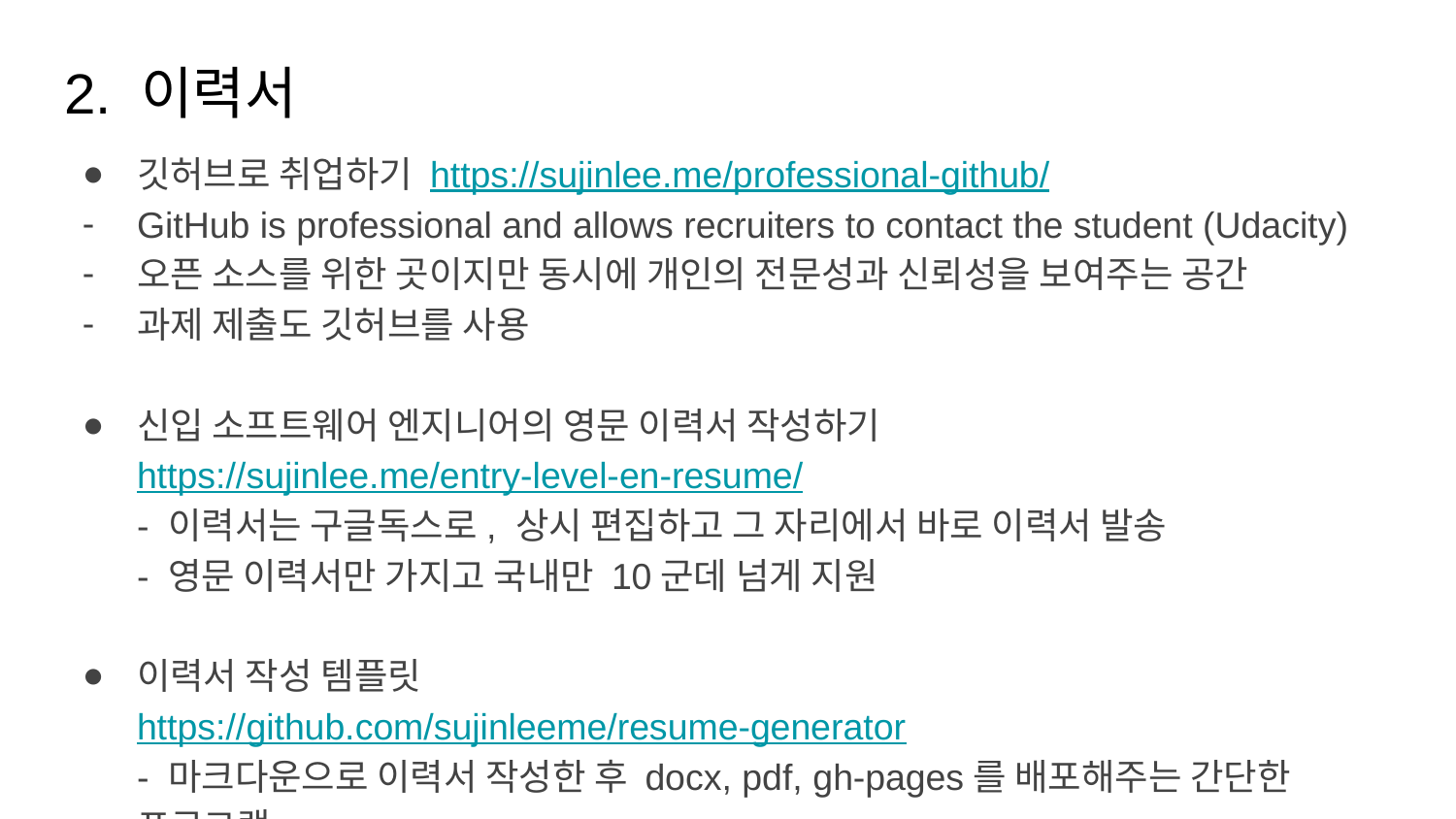

# 2. 이력서
깃허브로 취업하기 https://sujinlee.me/professional-github/
GitHub is professional and allows recruiters to contact the student (Udacity)
오픈 소스를 위한 곳이지만 동시에 개인의 전문성과 신뢰성을 보여주는 공간
과제 제출도 깃허브를 사용
신입 소프트웨어 엔지니어의 영문 이력서 작성하기 https://sujinlee.me/entry-level-en-resume/
- 이력서는 구글독스로, 상시 편집하고 그 자리에서 바로 이력서 발송
- 영문 이력서만 가지고 국내만 10군데 넘게 지원
이력서 작성 템플릿
https://github.com/sujinleeme/resume-generator
- 마크다운으로 이력서 작성한 후 docx, pdf, gh-pages를 배포해주는 간단한 프로그램